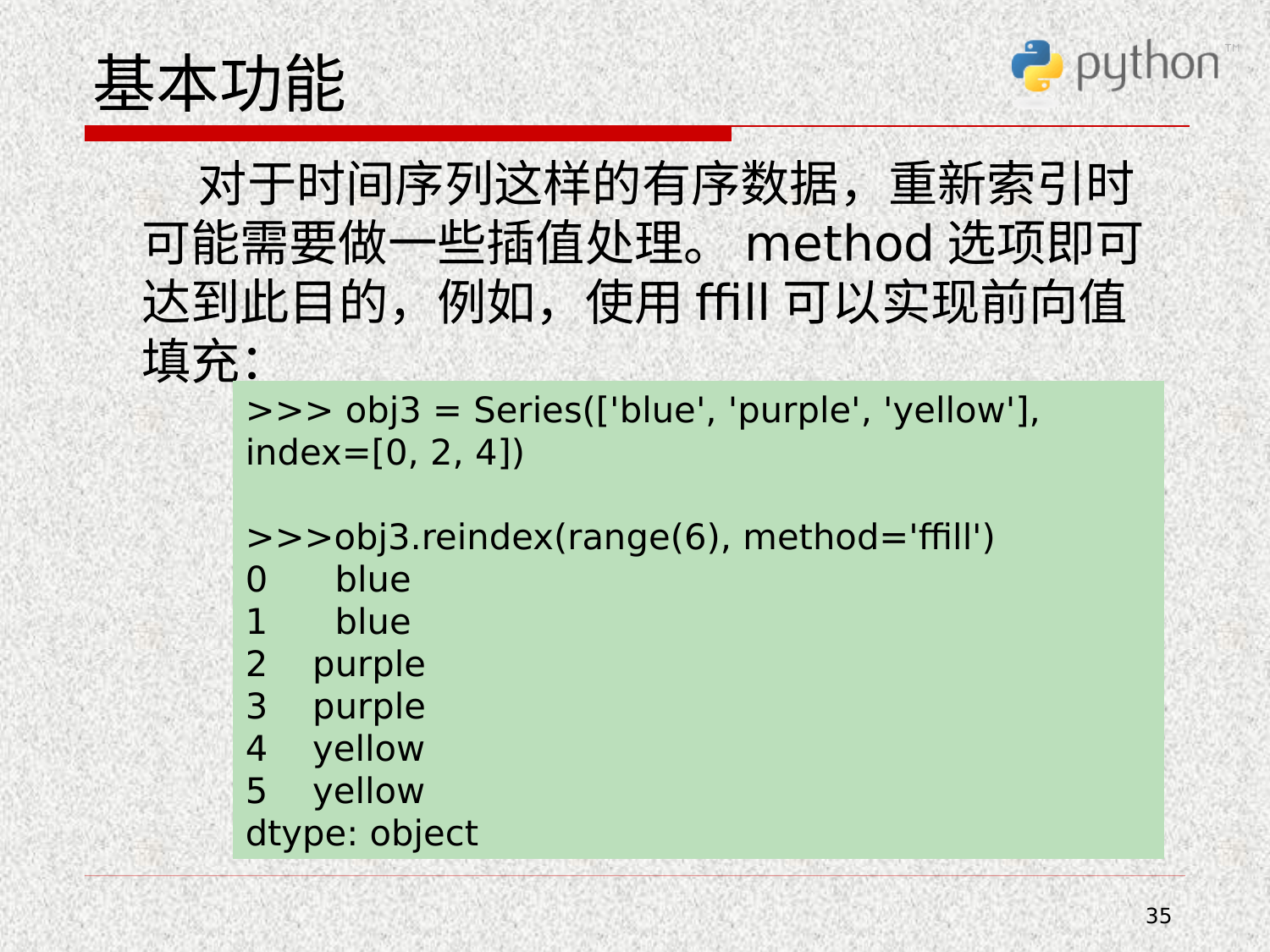

# 基本功能
          对于时间序列这样的有序数据，重新索引时可能需要做一些插值处理。method选项即可 达到此目的，例如，使用ffill可以实现前向值填充：
>>> obj3 = Series(['blue', 'purple', 'yellow'], index=[0, 2, 4])

>>>obj3.reindex(range(6), method='ffill')
0      blue
1      blue
2    purple
3    purple
4    yellow
5    yellow
dtype: object
35